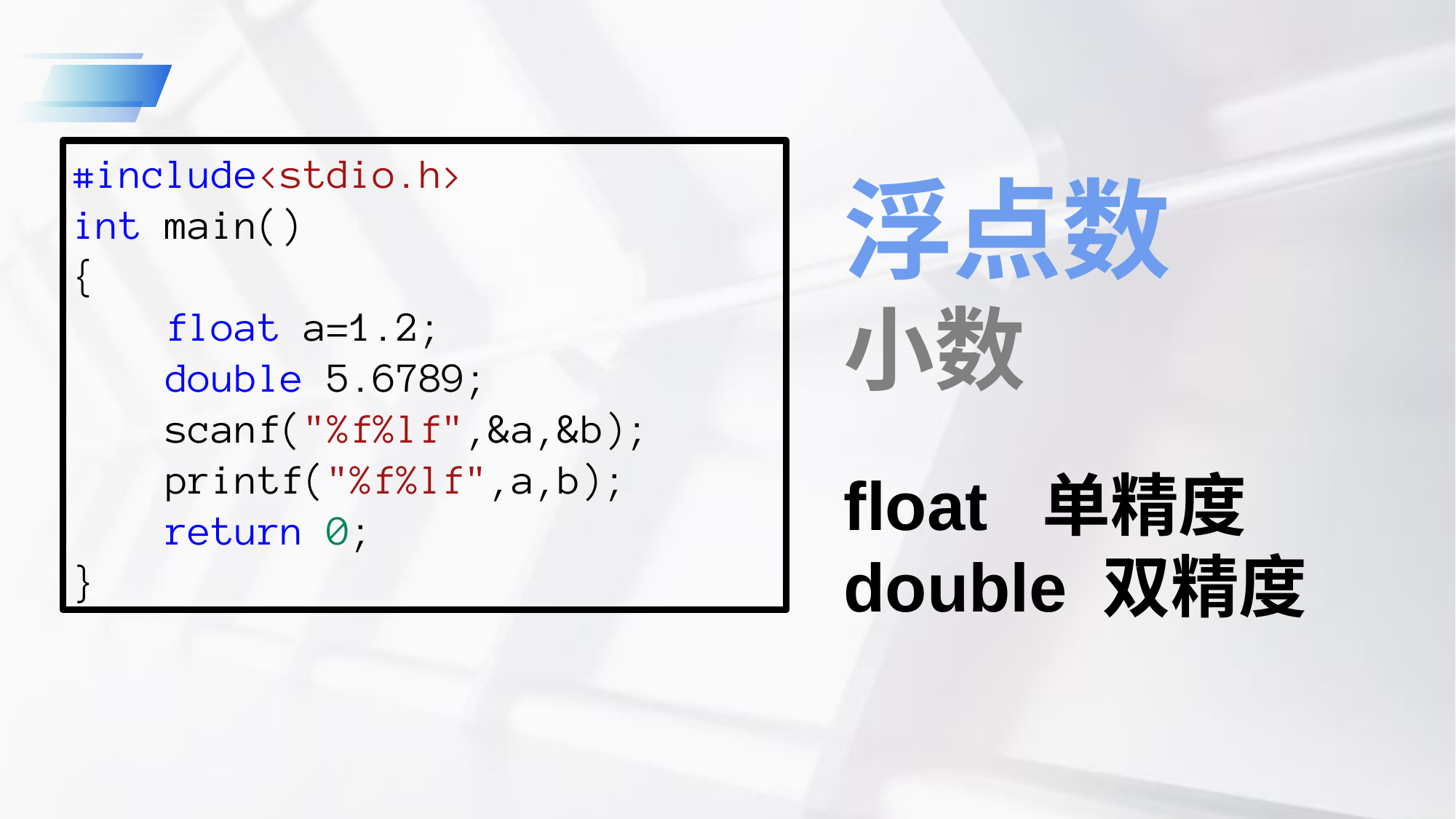

#include<stdio.h>
int main()
{
    float a=1.2;
    double 5.6789;
    scanf("%f%lf",&a,&b);
    printf("%f%lf",a,b);
    return 0;
}
浮点数
小数
float  单精度
double 双精度